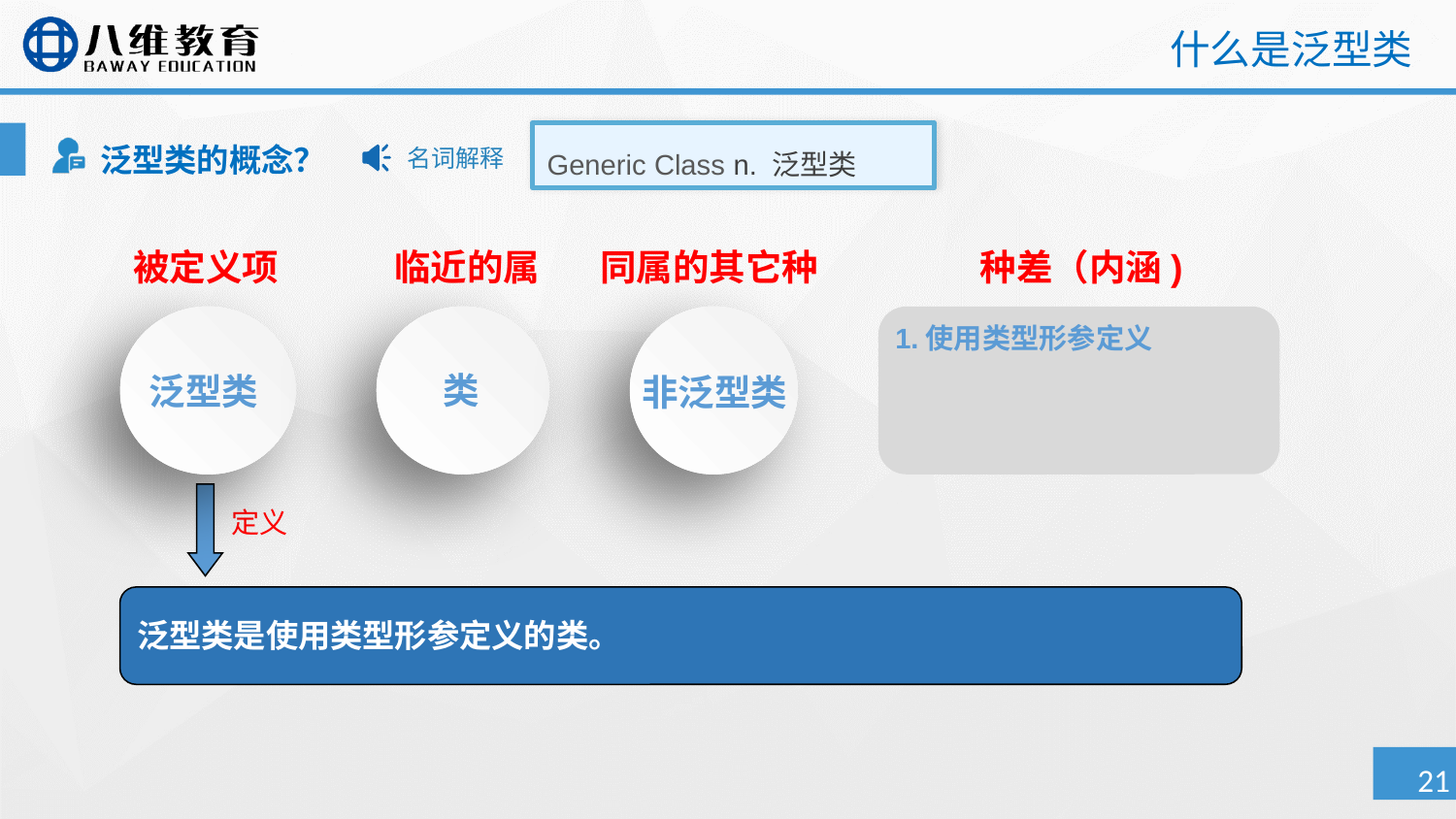

# 什么是泛型类
Generic Class n. 泛型类
泛型类的概念？

名词解释
被定义项
临近的属
同属的其它种
种差（内涵)

泛型类

类

非泛型类

1.使用类型形参定义

定义

泛型类是使用类型形参定义的类。